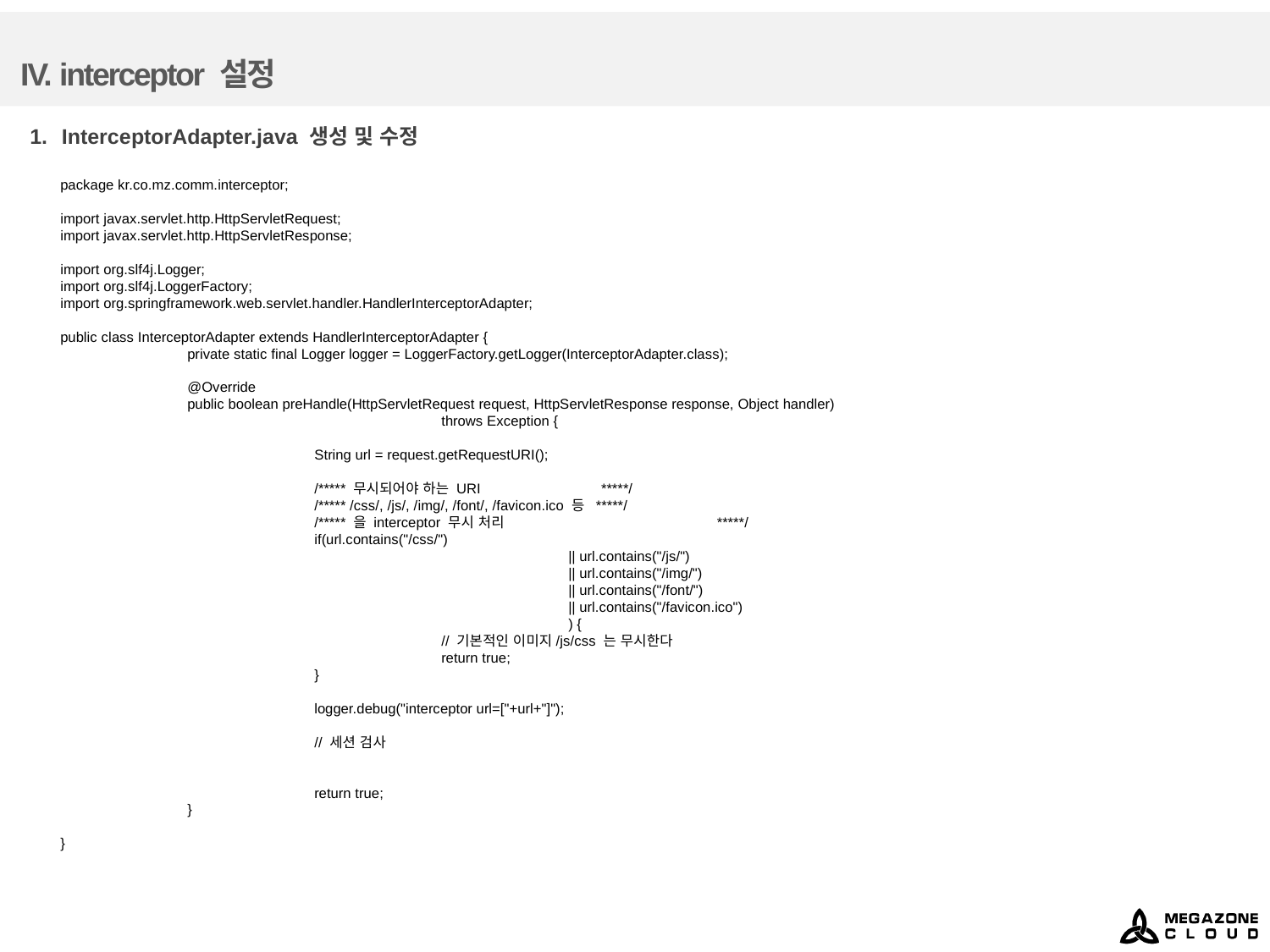

# IV. interceptor 설정
InterceptorAdapter.java 생성 및 수정
package kr.co.mz.comm.interceptor;

import javax.servlet.http.HttpServletRequest;
import javax.servlet.http.HttpServletResponse;

import org.slf4j.Logger;
import org.slf4j.LoggerFactory;
import org.springframework.web.servlet.handler.HandlerInterceptorAdapter;

public class InterceptorAdapter extends HandlerInterceptorAdapter {
	private static final Logger logger = LoggerFactory.getLogger(InterceptorAdapter.class);

	@Override
	public boolean preHandle(HttpServletRequest request, HttpServletResponse response, Object handler)
			throws Exception {

		String url = request.getRequestURI();

		/***** 무시되어야 하는 URI                              *****/
		/***** /css/, /js/, /img/, /font/, /favicon.ico 등  *****/
		/***** 을 interceptor 무시 처리                                                    *****/
		if(url.contains("/css/")
				|| url.contains("/js/")
				|| url.contains("/img/")
				|| url.contains("/font/")
				|| url.contains("/favicon.ico")
				) {
			// 기본적인 이미지/js/css 는 무시한다
			return true;
		}

		logger.debug("interceptor url=["+url+"]");

		// 세션 검사

		return true;
	}

}